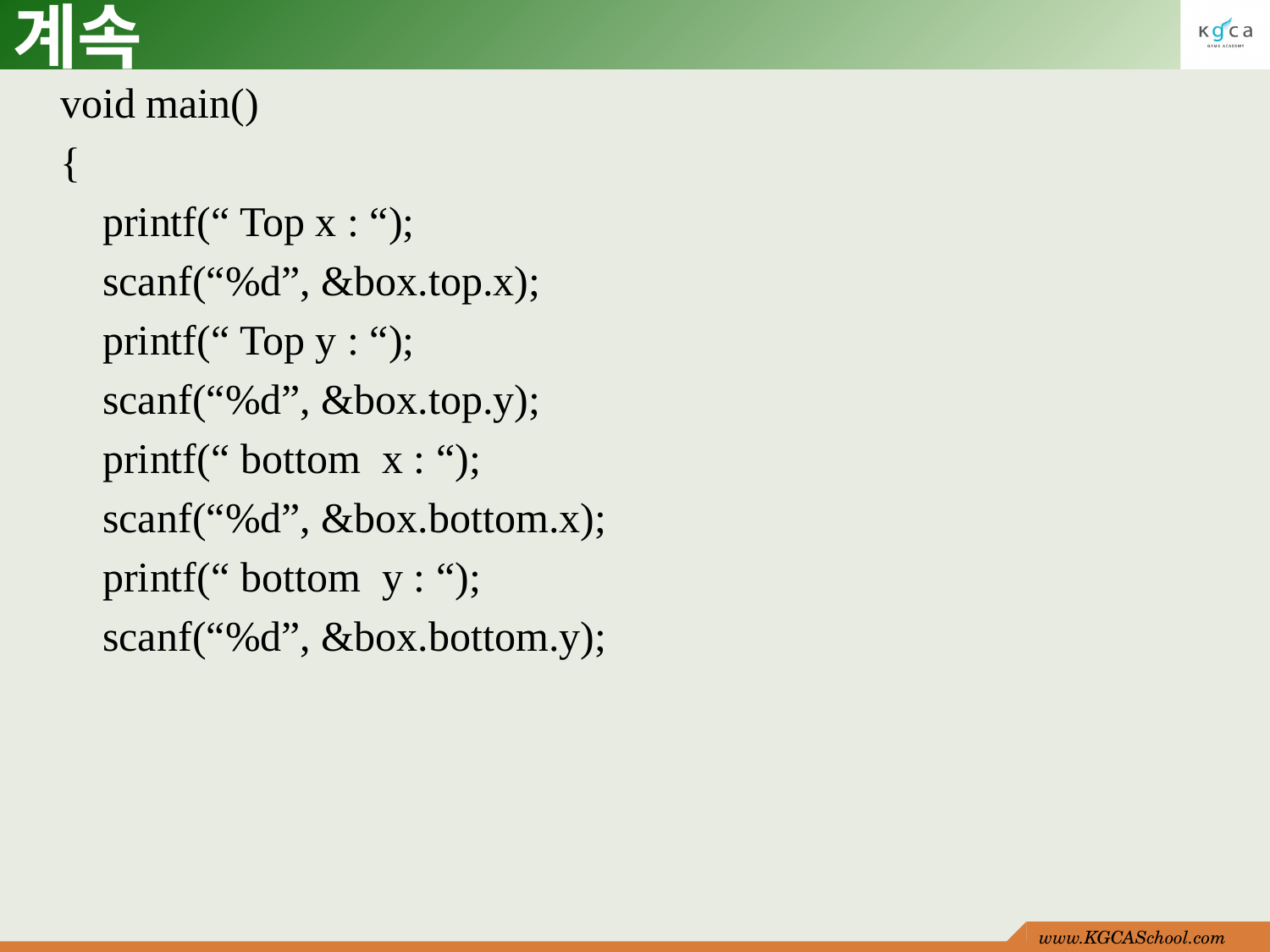

# 계속
void main()
{
    printf(“ Top x : “);
    scanf(“%d”, &box.top.x);
    printf(“ Top y : “);
    scanf(“%d”, &box.top.y);
    printf(“ bottom  x : “);
    scanf(“%d”, &box.bottom.x);
    printf(“ bottom  y : “);
    scanf(“%d”, &box.bottom.y);